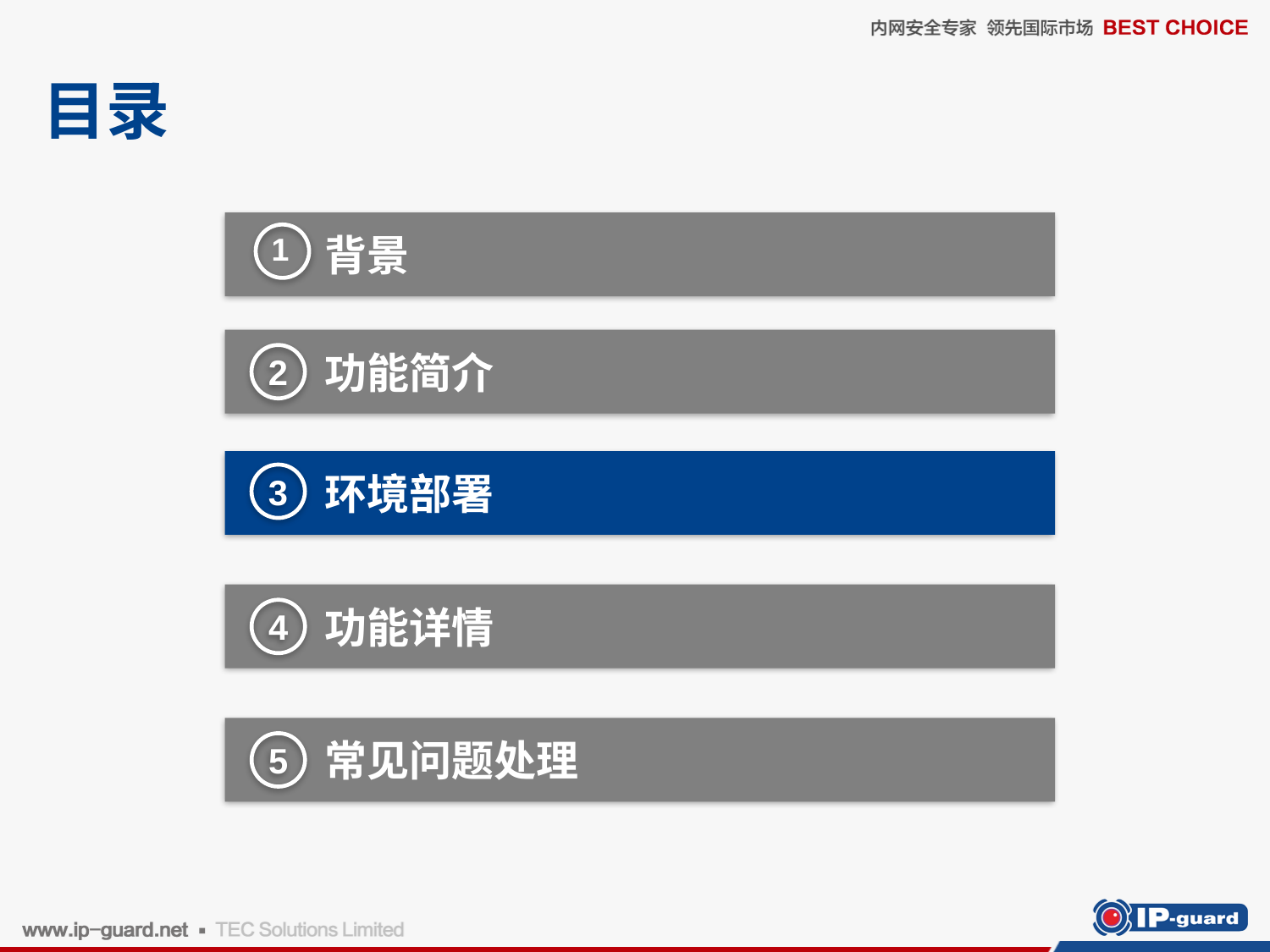

# 目录
1
背景

1
功能简介
2
环境部署
3
功能详情
4
常见问题处理
5